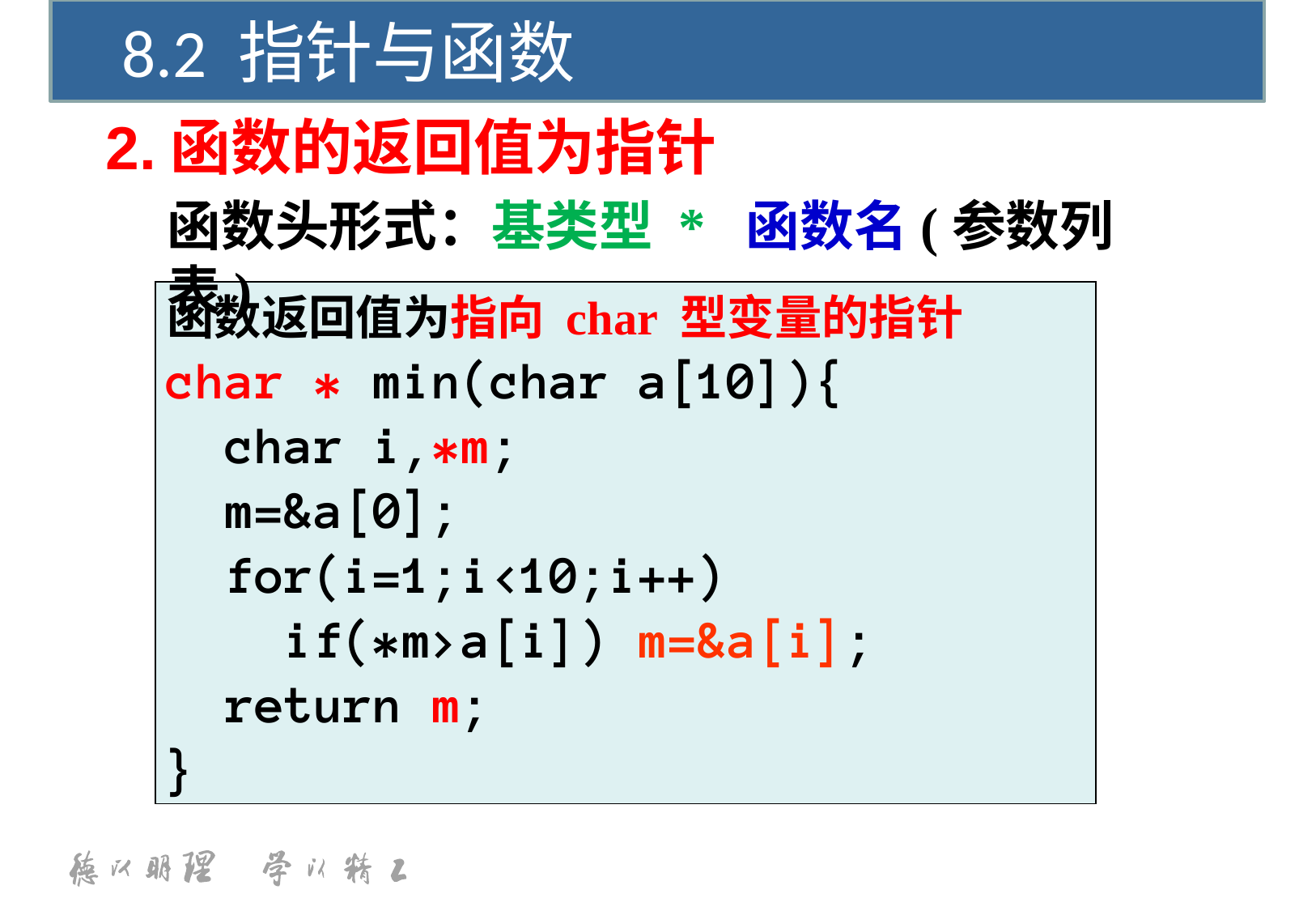

8.2 指针与函数
2.函数的返回值为指针
函数头形式：基类型 *  函数名(参数列表)
函数返回值为指向 char 型变量的指针
char * min(char a[10]){
  char i,*m;
  m=&a[0];
  for(i=1;i<10;i++)
    if(*m>a[i]) m=&a[i];
  return m;
}
55